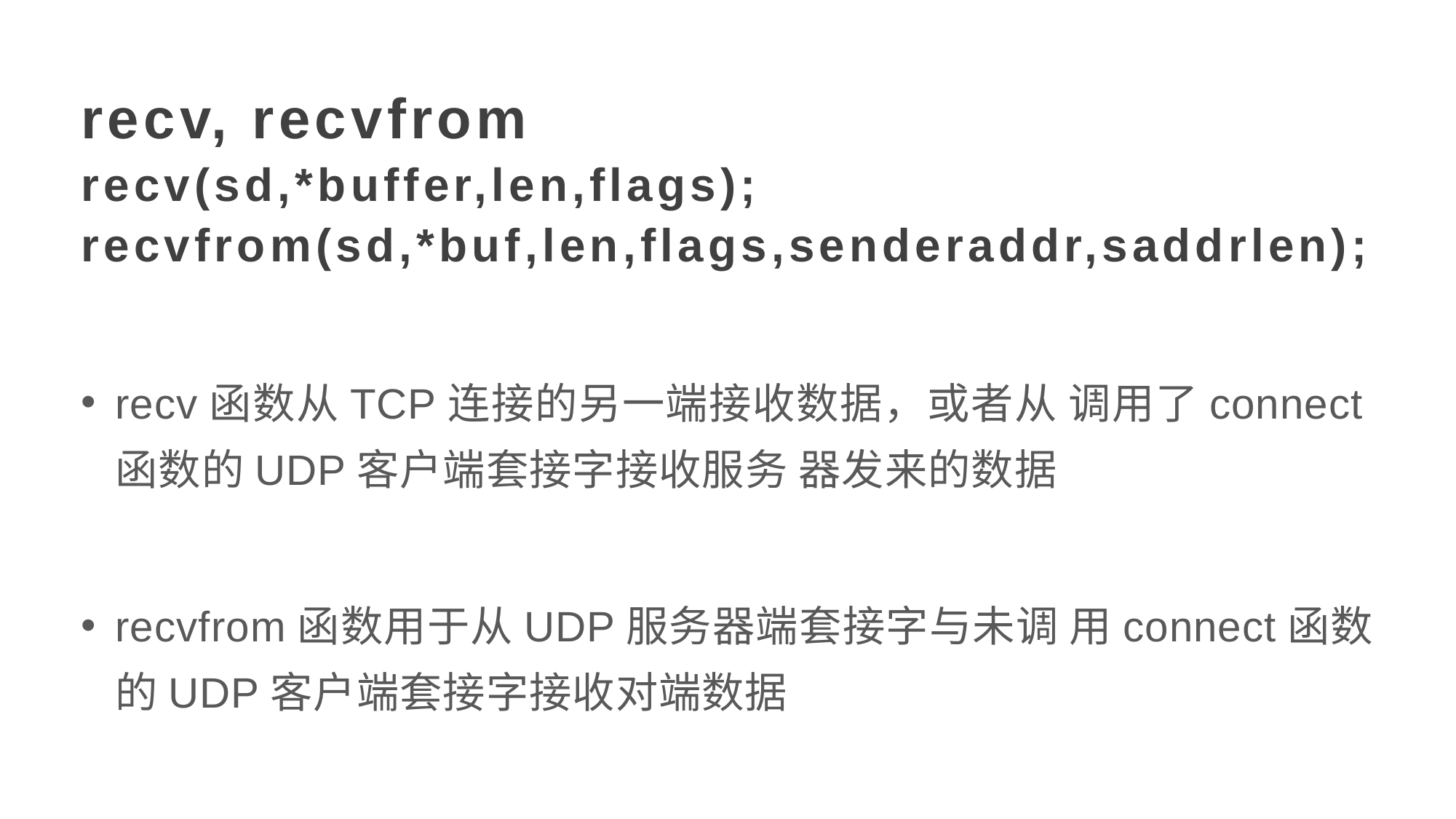

recv, recvfrom
recv(sd,*buffer,len,flags);
recvfrom(sd,*buf,len,flags,senderaddr,saddrlen);
recv函数从TCP连接的另一端接收数据，或者从 调用了connect函数的UDP客户端套接字接收服务 器发来的数据

recvfrom函数用于从UDP服务器端套接字与未调 用connect函数的UDP客户端套接字接收对端数据